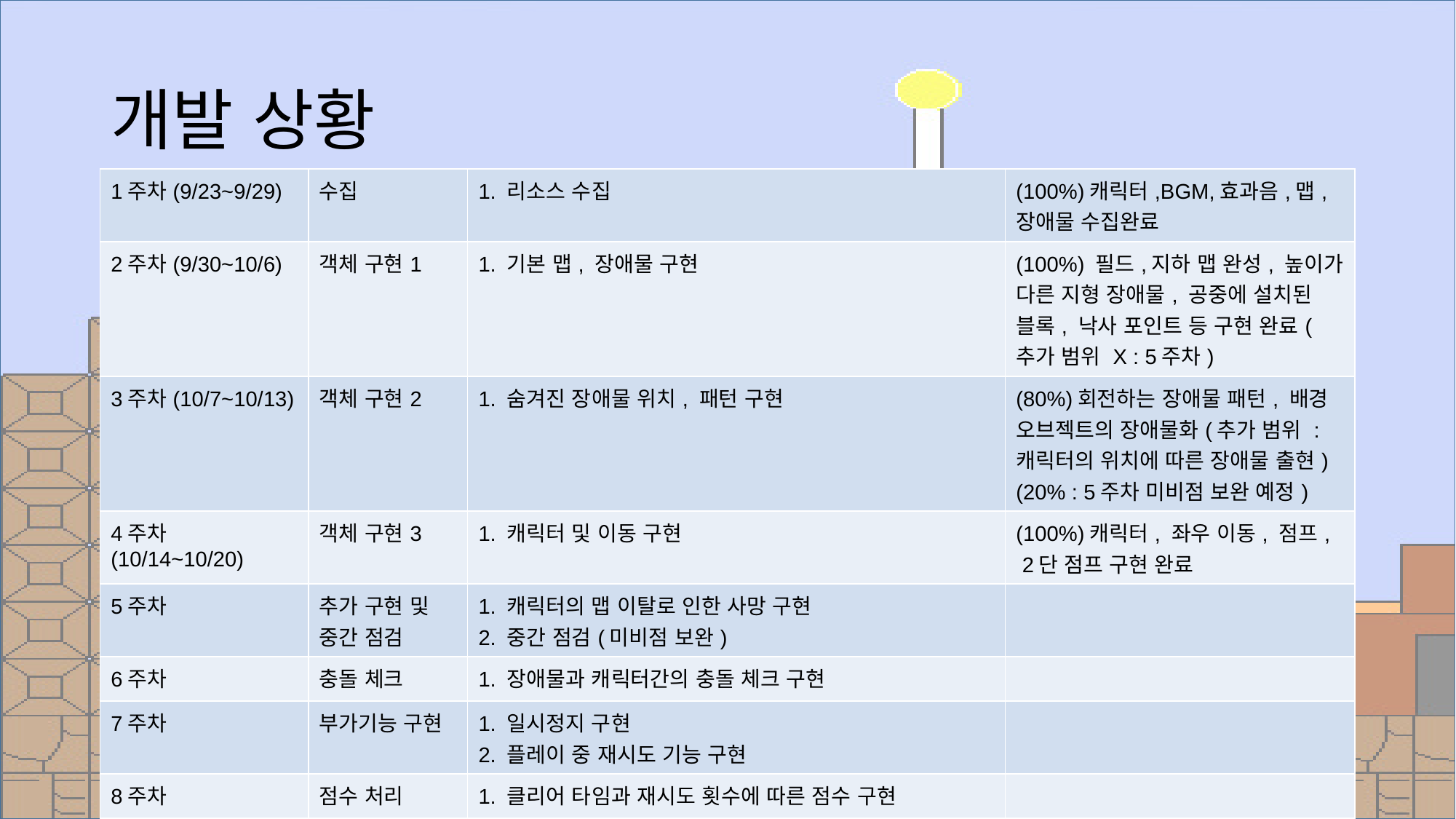

# 개발 상황
| 1주차(9/23~9/29) | 수집 | 1. 리소스 수집 | (100%)캐릭터,BGM,효과음,맵,장애물 수집완료 |
| --- | --- | --- | --- |
| 2주차(9/30~10/6) | 객체 구현1 | 1. 기본 맵, 장애물 구현 | (100%) 필드,지하 맵 완성, 높이가 다른 지형 장애물, 공중에 설치된 블록, 낙사 포인트 등 구현 완료(추가 범위 X : 5주차) |
| 3주차(10/7~10/13) | 객체 구현2 | 1. 숨겨진 장애물 위치, 패턴 구현 | (80%)회전하는 장애물 패턴, 배경 오브젝트의 장애물화(추가 범위 : 캐릭터의 위치에 따른 장애물 출현) (20% : 5주차 미비점 보완 예정) |
| 4주차(10/14~10/20) | 객체 구현3 | 1. 캐릭터 및 이동 구현 | (100%)캐릭터, 좌우 이동, 점프, 2단 점프 구현 완료 |
| 5주차 | 추가 구현 및 중간 점검 | 1. 캐릭터의 맵 이탈로 인한 사망 구현 2. 중간 점검(미비점 보완) |  |
| 6주차 | 충돌 체크 | 1. 장애물과 캐릭터간의 충돌 체크 구현 |  |
| 7주차 | 부가기능 구현 | 1. 일시정지 구현 2. 플레이 중 재시도 기능 구현 |  |
| 8주차 | 점수 처리 | 1. 클리어 타임과 재시도 횟수에 따른 점수 구현 |  |
| 9주차 | 사운드 처리 | 1. 장애물의 움직임과 이벤트 발생에 따른 사운드 처리 |  |
| 10주차 | 마무리 | 최종 점검 |  |